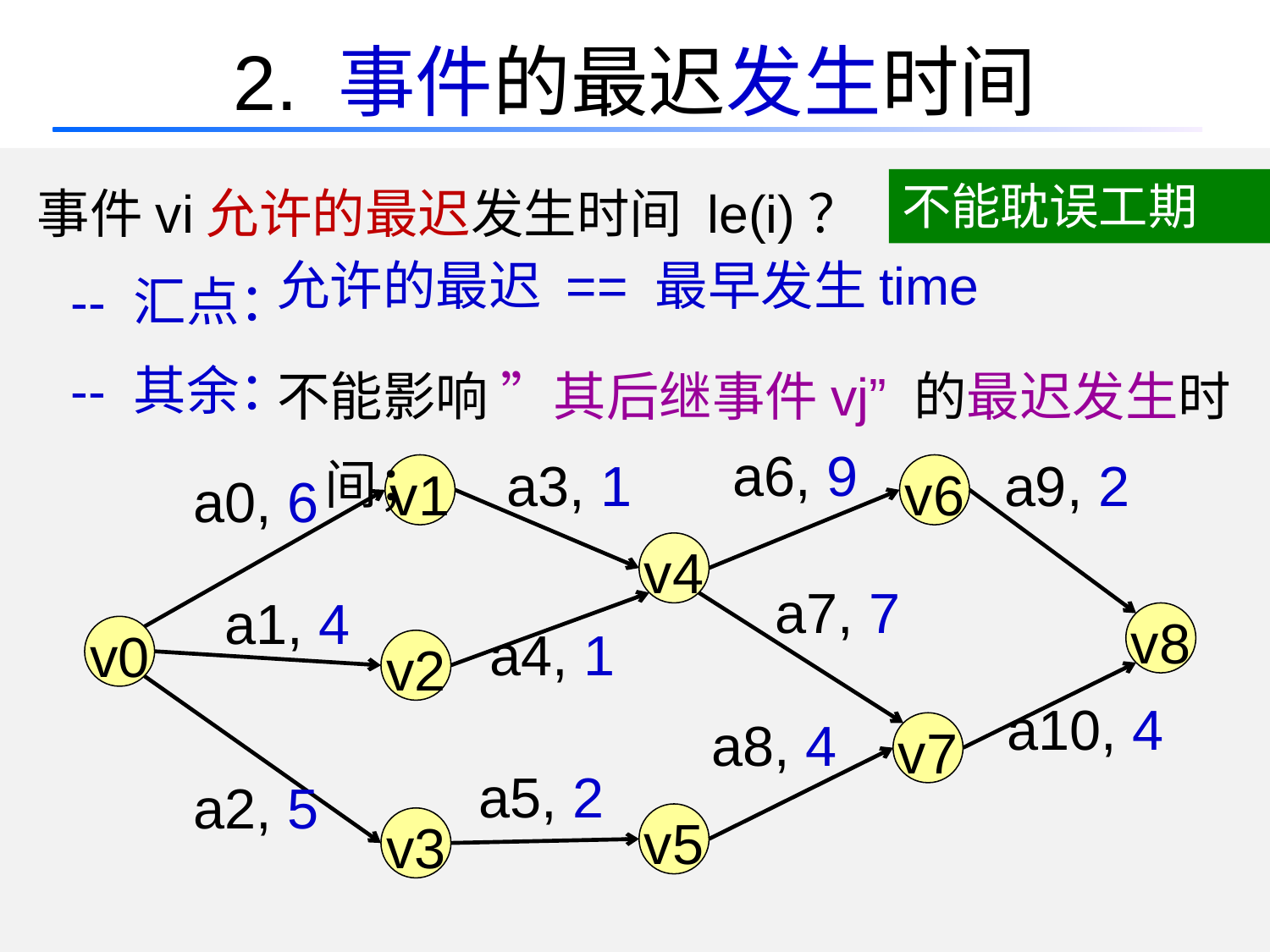

# 2. 事件的最迟发生时间

 事件vi允许的最迟发生时间 le(i)？
    -- 汇点：
    -- 其余：
不能耽误工期
允许的最迟 == 最早发生time
不能影响 ”其后继事件vj” 的最迟发生时间；
a6, 9
a3, 1
a9, 2
v1
v6
a0, 6
v4
a7, 7
a1, 4
v8
a4, 1
v0
v2
a10, 4
a8, 4
v7
a5, 2
a2, 5
v5
v3